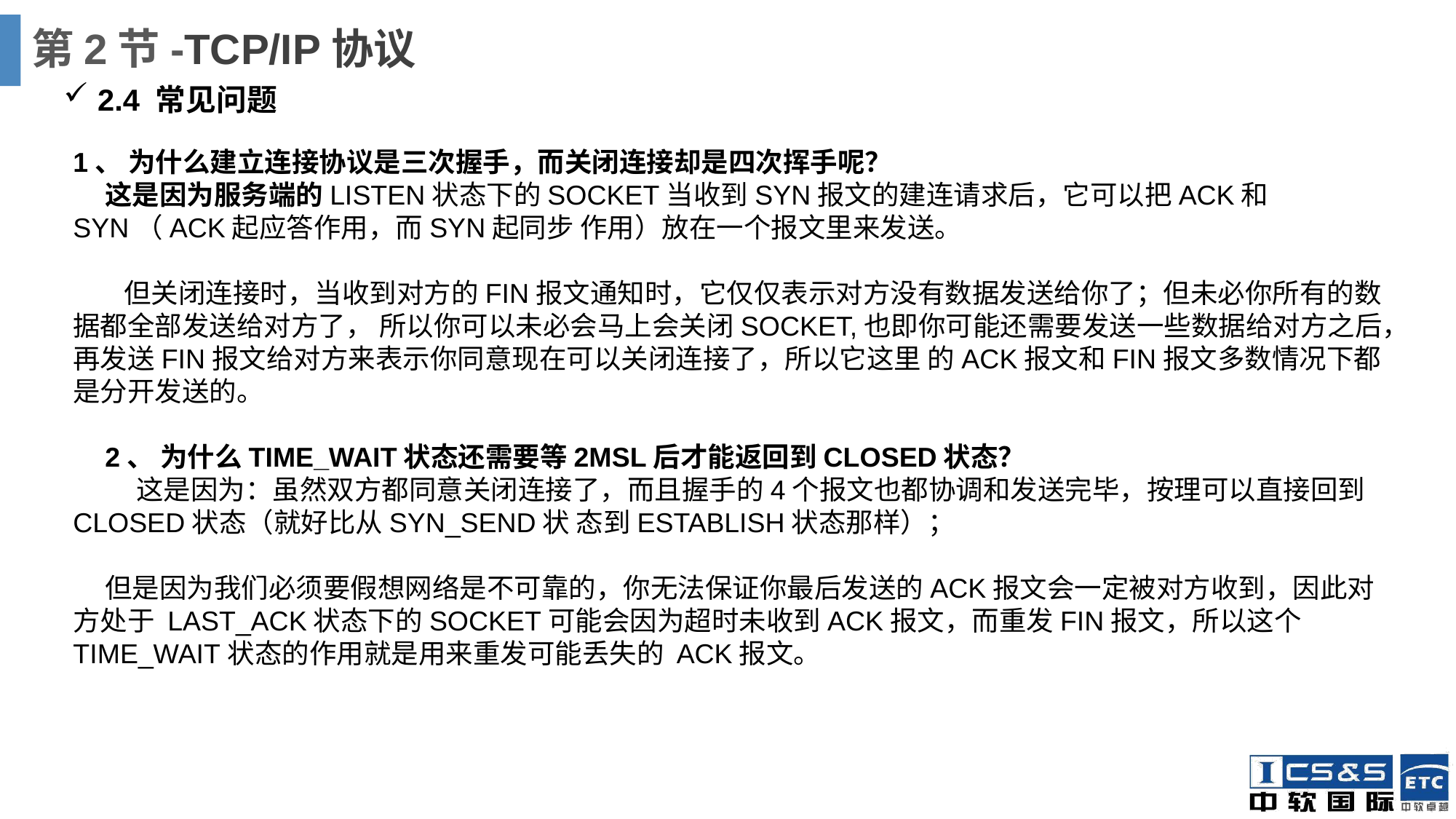

# 第2节-TCP/IP协议
2.4 常见问题
1、 为什么建立连接协议是三次握手，而关闭连接却是四次挥手呢？这是因为服务端的LISTEN状态下的SOCKET当收到SYN报文的建连请求后，它可以把ACK和SYN（ACK起应答作用，而SYN起同步 作用）放在一个报文里来发送。

  但关闭连接时，当收到对方的FIN报文通知时，它仅仅表示对方没有数据发送给你了；但未必你所有的数据都全部发送给对方了， 所以你可以未必会马上会关闭SOCKET,也即你可能还需要发送一些数据给对方之后，再发送FIN报文给对方来表示你同意现在可以关闭连接了，所以它这里 的ACK报文和FIN报文多数情况下都是分开发送的。
2、 为什么TIME_WAIT状态还需要等2MSL后才能返回到CLOSED状态？    这是因为：虽然双方都同意关闭连接了，而且握手的4个报文也都协调和发送完毕，按理可以直接回到CLOSED状态（就好比从SYN_SEND状 态到ESTABLISH状态那样）；

但是因为我们必须要假想网络是不可靠的，你无法保证你最后发送的ACK报文会一定被对方收到，因此对方处于 LAST_ACK状态下的SOCKET可能会因为超时未收到ACK报文，而重发FIN报文，所以这个TIME_WAIT状态的作用就是用来重发可能丢失的 ACK报文。